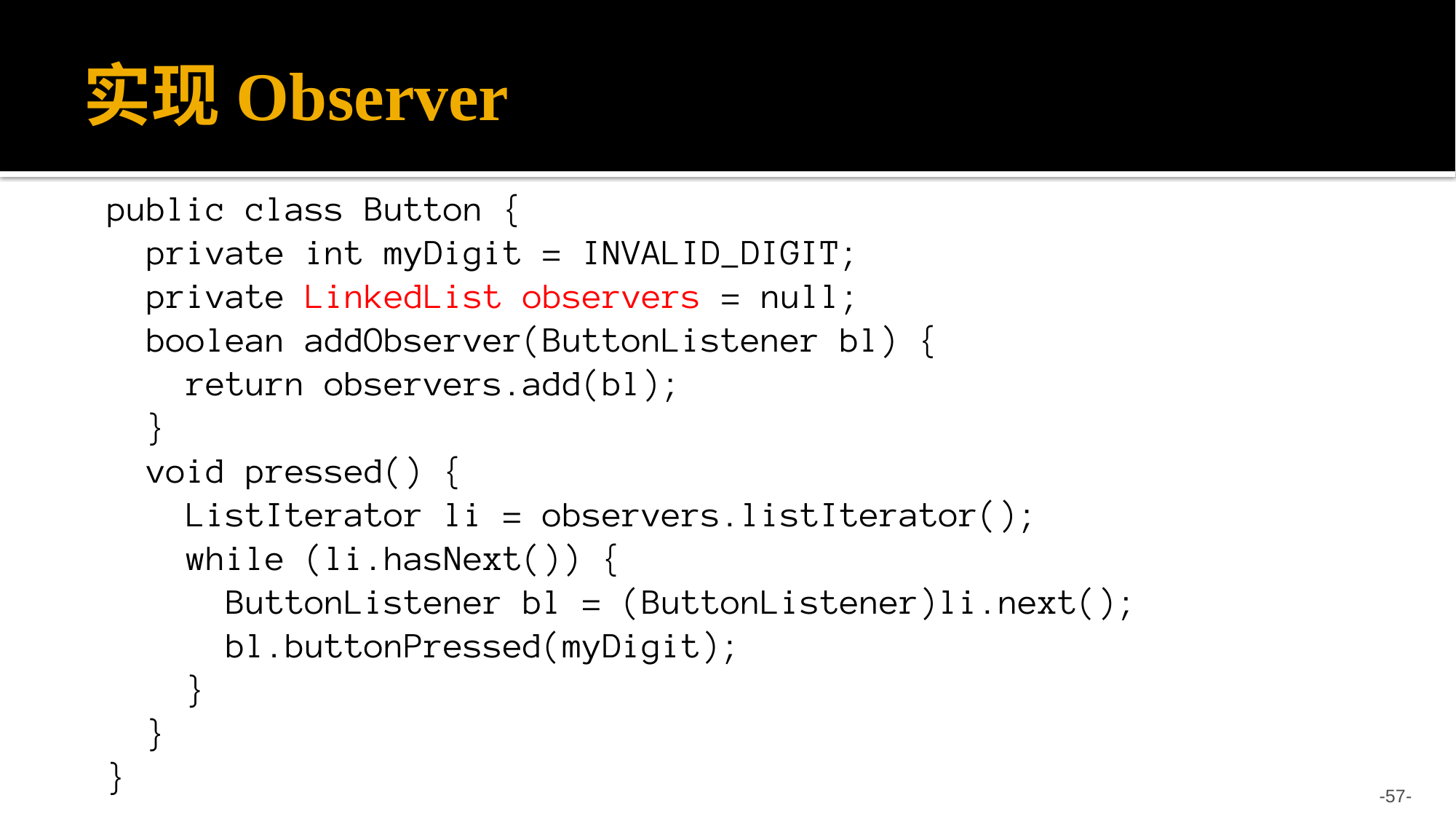

# 实现Observer
public class Button {
  private int myDigit = INVALID_DIGIT;
  private LinkedList observers = null;
  boolean addObserver(ButtonListener bl) {
    return observers.add(bl);
  }
  void pressed() {
    ListIterator li = observers.listIterator();
    while (li.hasNext()) {
      ButtonListener bl = (ButtonListener)li.next();
      bl.buttonPressed(myDigit);
    }
  }
}
-57-